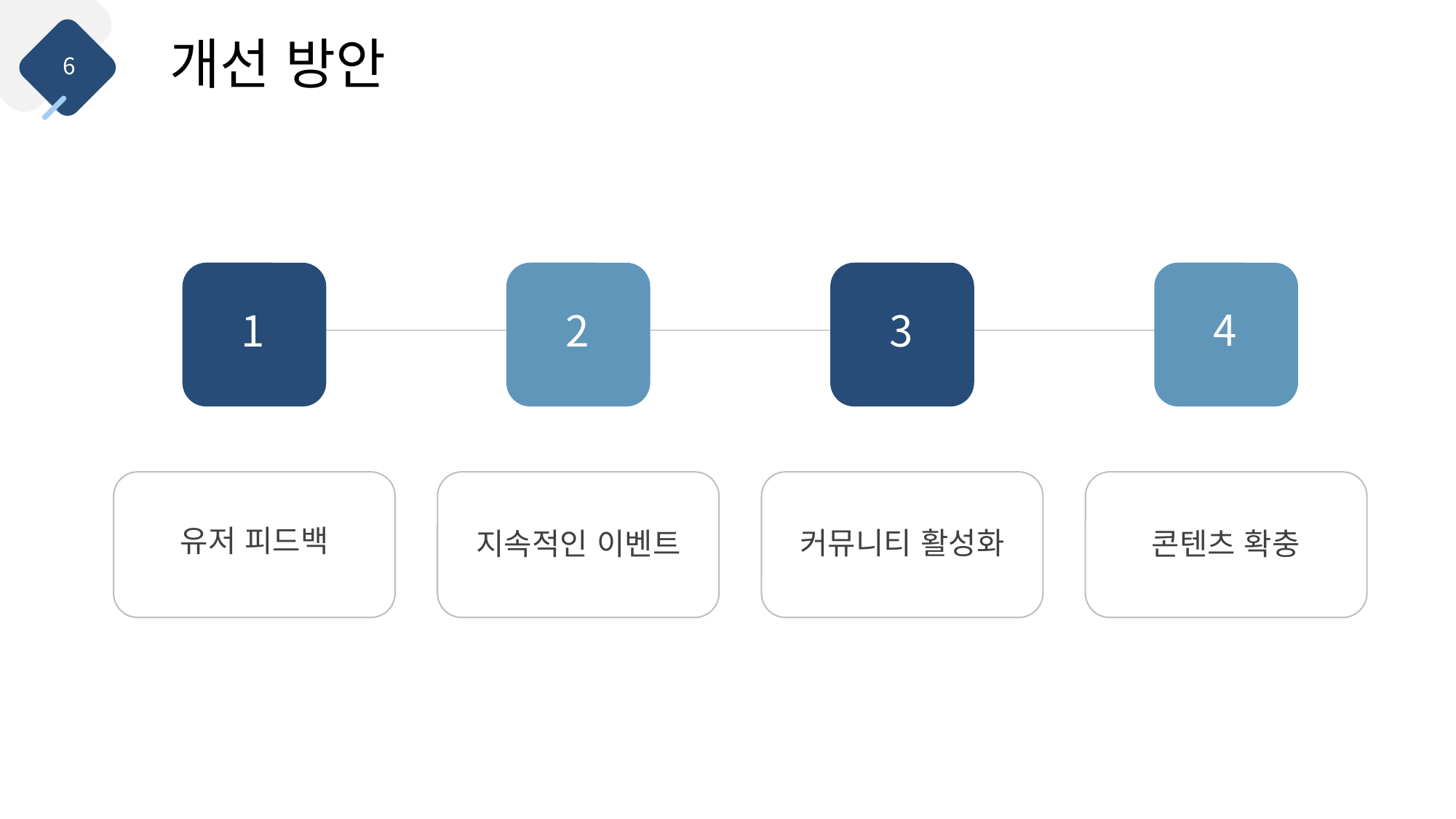

개선 방안

4
1
2
3

유저 피드백
커뮤니티 활성화
콘텐츠 확충
지속적인 이벤트